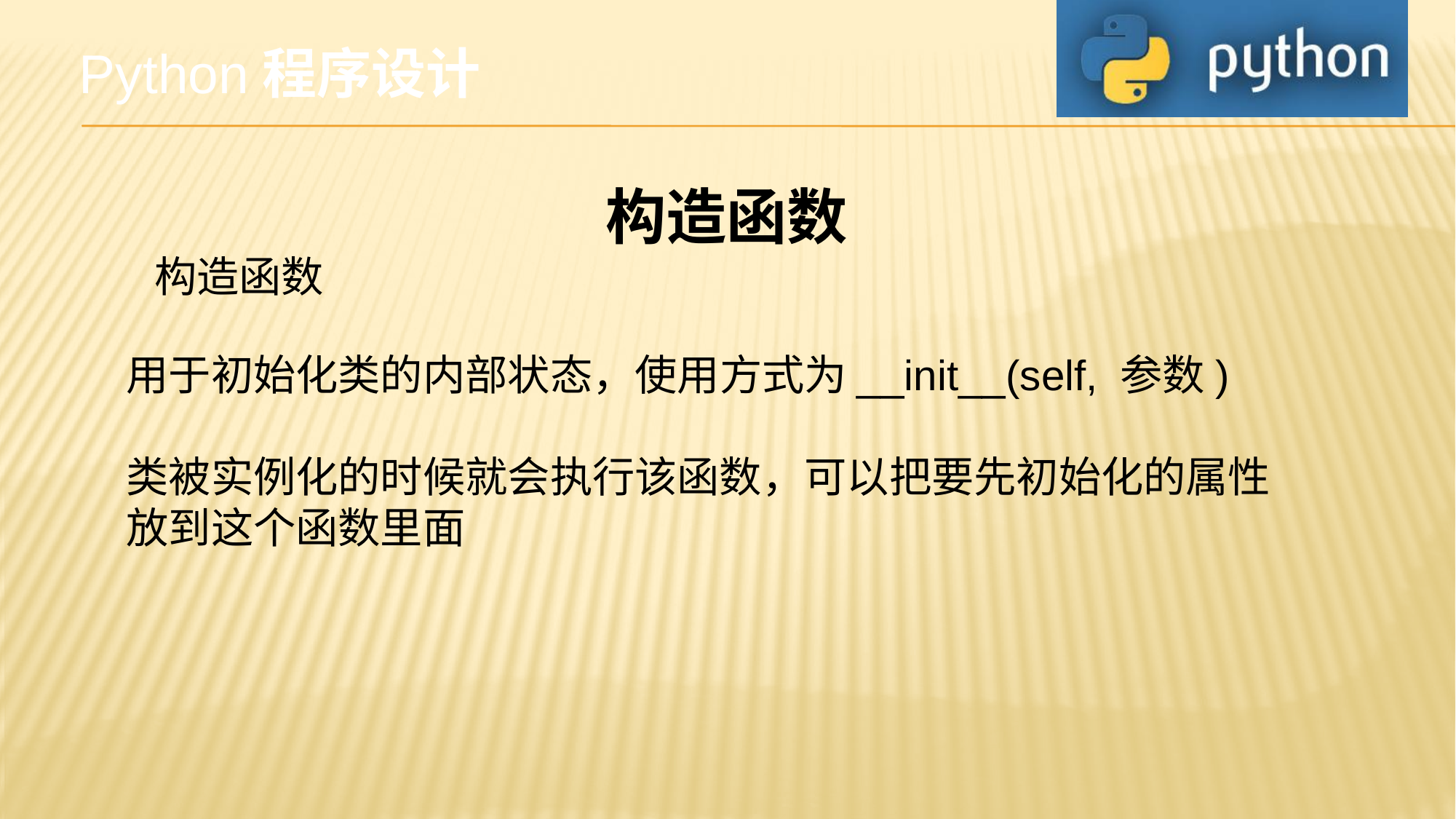

Python程序设计
构造函数
构造函数
用于初始化类的内部状态，使用方式为__init__(self, 参数)

类被实例化的时候就会执行该函数，可以把要先初始化的属性放到这个函数里面